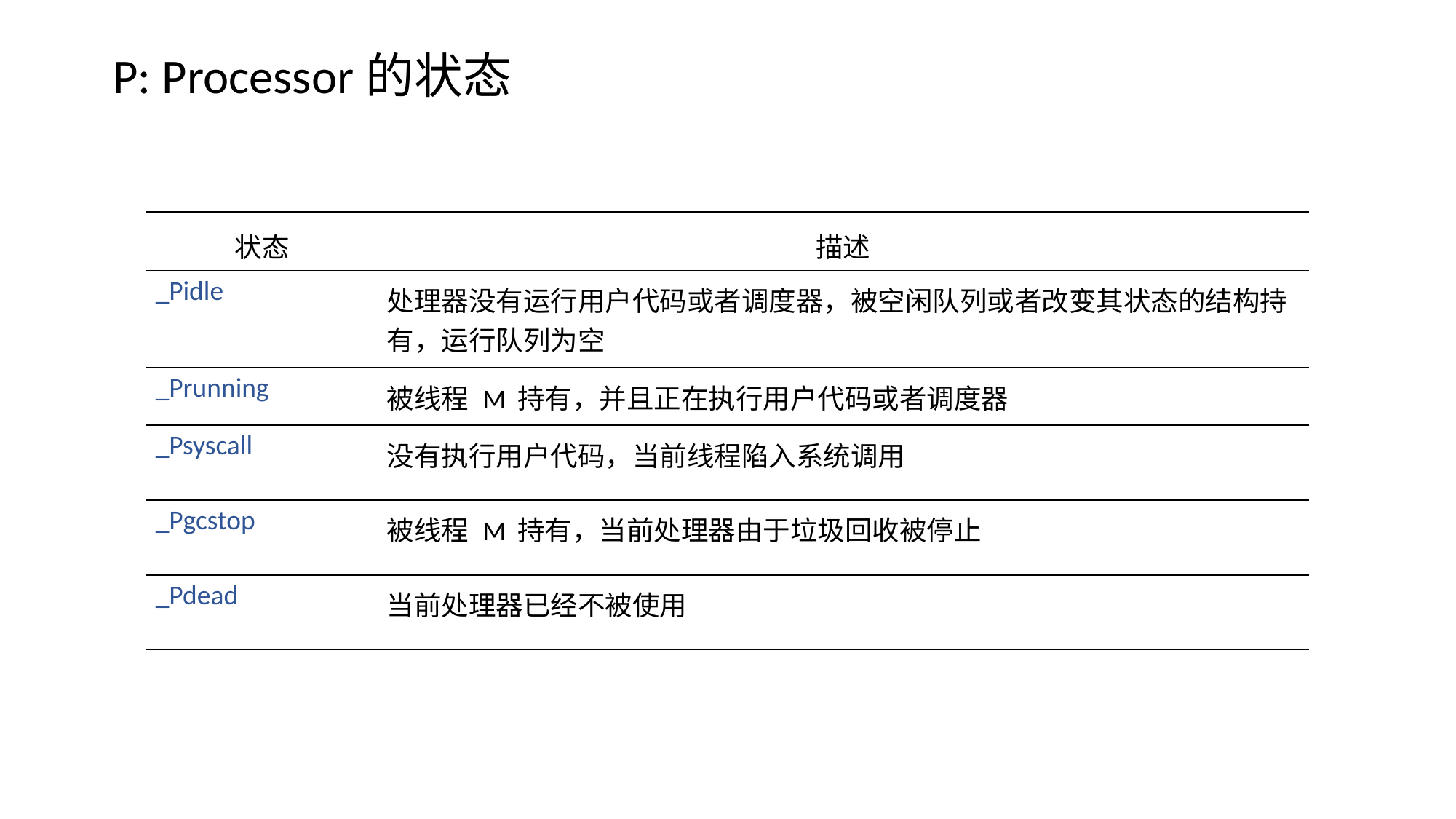

# P: Processor的状态
| 状态 | 描述 |
| --- | --- |
| \_Pidle | 处理器没有运行用户代码或者调度器，被空闲队列或者改变其状态的结构持有，运行队列为空 |
| \_Prunning | 被线程 M 持有，并且正在执行用户代码或者调度器 |
| \_Psyscall | 没有执行用户代码，当前线程陷入系统调用 |
| \_Pgcstop | 被线程 M 持有，当前处理器由于垃圾回收被停止 |
| \_Pdead | 当前处理器已经不被使用 |